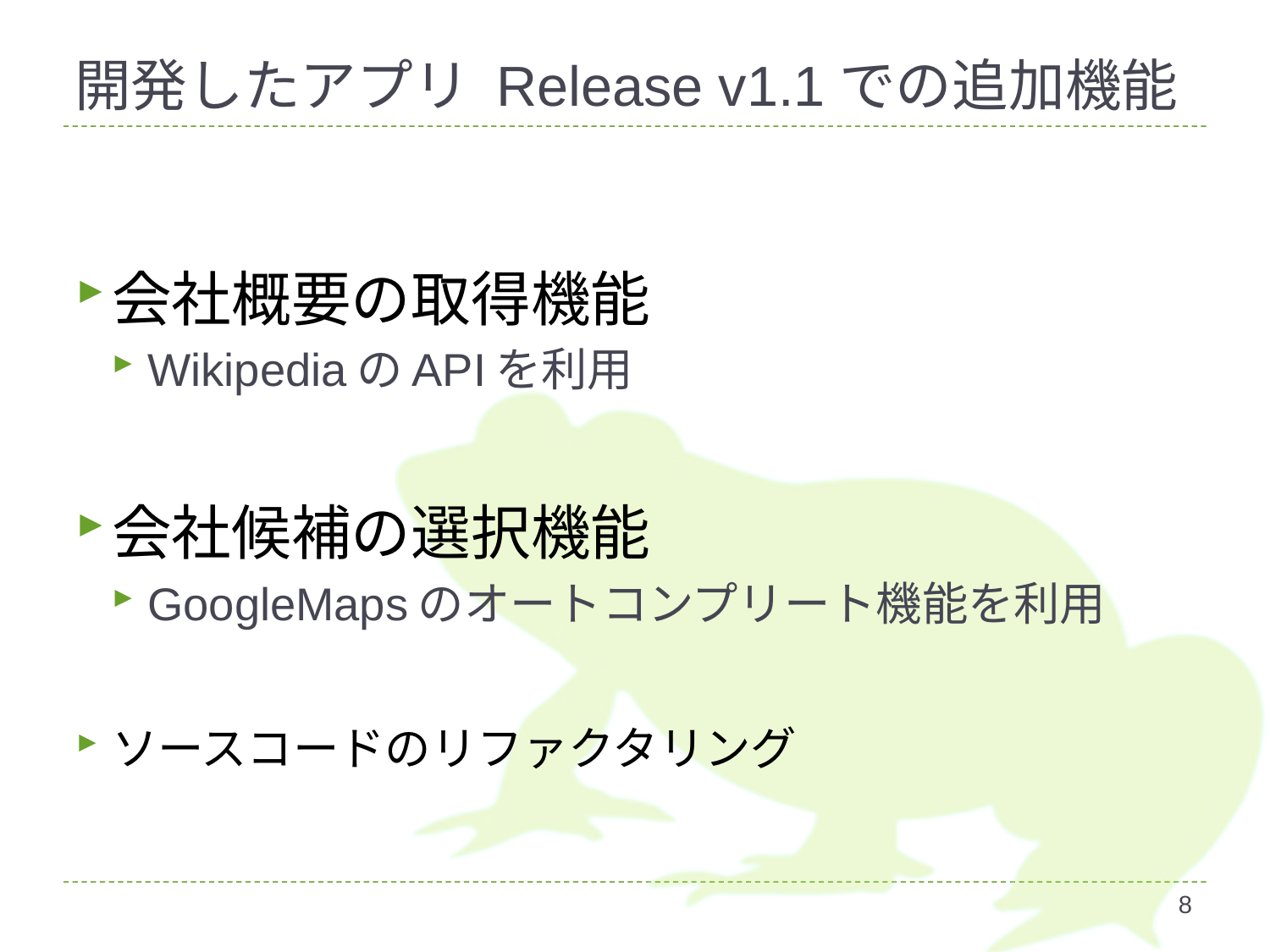

# 開発したアプリ Release v1.1での追加機能
会社概要の取得機能
WikipediaのAPIを利用

会社候補の選択機能
GoogleMapsのオートコンプリート機能を利用

ソースコードのリファクタリング
8